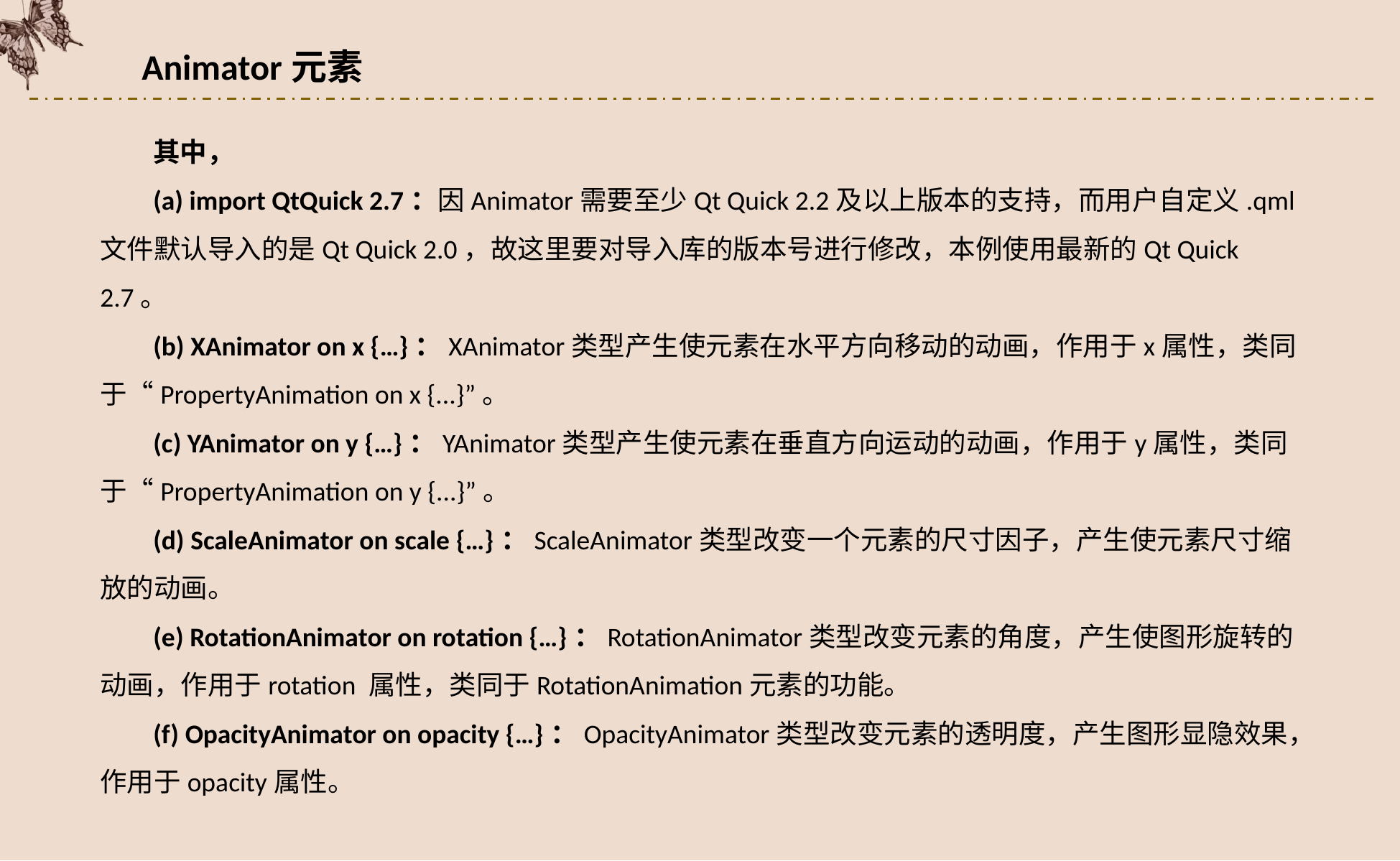

Animator元素
其中，
(a) import QtQuick 2.7：因Animator需要至少Qt Quick 2.2及以上版本的支持，而用户自定义.qml文件默认导入的是Qt Quick 2.0，故这里要对导入库的版本号进行修改，本例使用最新的Qt Quick 2.7。
(b) XAnimator on x {…}：XAnimator类型产生使元素在水平方向移动的动画，作用于x属性，类同于“PropertyAnimation on x {...}”。
(c) YAnimator on y {…}：YAnimator类型产生使元素在垂直方向运动的动画，作用于y属性，类同于“PropertyAnimation on y {...}”。
(d) ScaleAnimator on scale {…}：ScaleAnimator类型改变一个元素的尺寸因子，产生使元素尺寸缩放的动画。
(e) RotationAnimator on rotation {…}：RotationAnimator类型改变元素的角度，产生使图形旋转的动画，作用于rotation 属性，类同于RotationAnimation元素的功能。
(f) OpacityAnimator on opacity {…}：OpacityAnimator类型改变元素的透明度，产生图形显隐效果，作用于opacity属性。